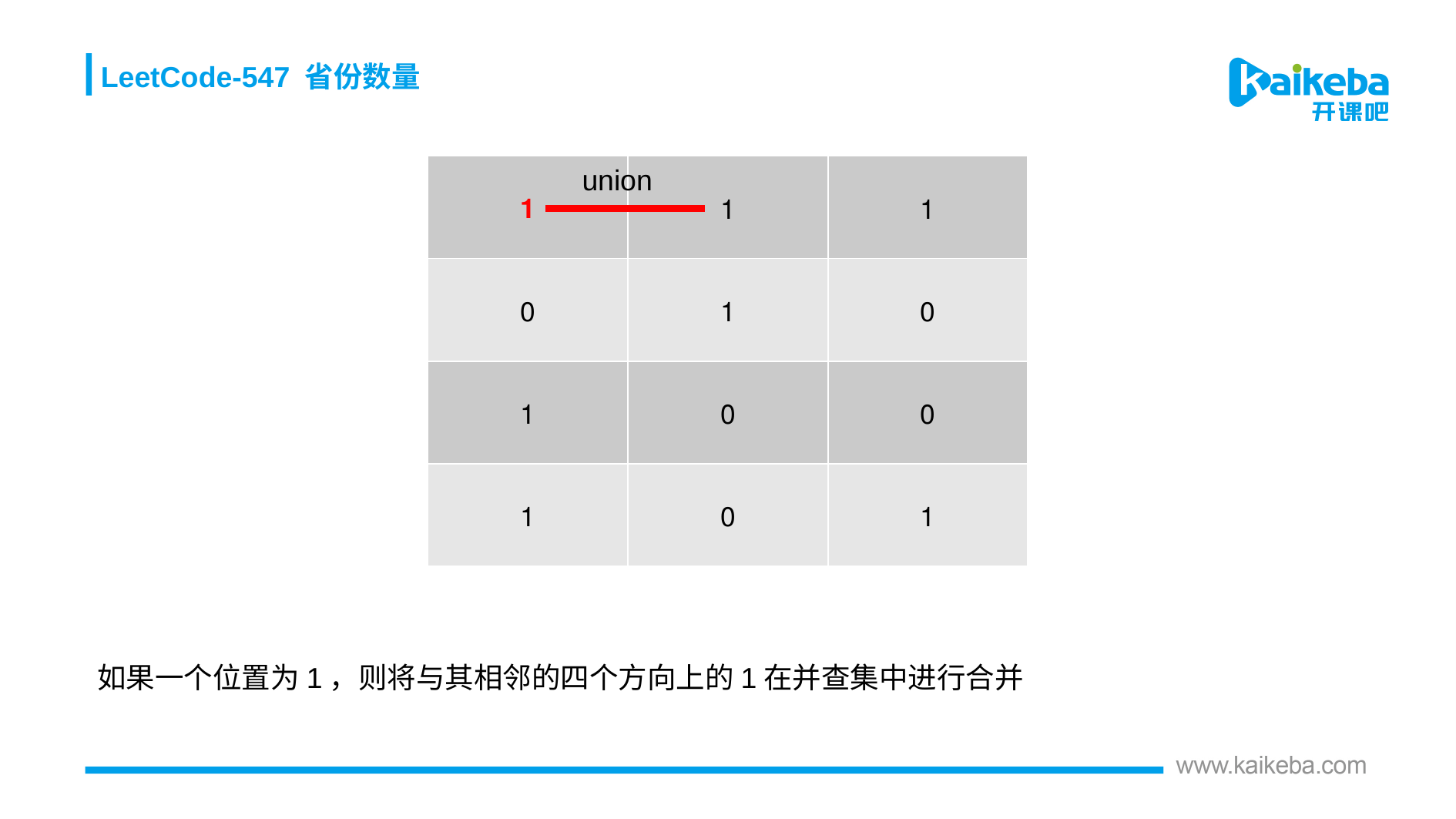

LeetCode-547 省份数量
| 1 | 1 | 1 |
| --- | --- | --- |
| 0 | 1 | 0 |
| 1 | 0 | 0 |
| 1 | 0 | 1 |
union

如果一个位置为1，则将与其相邻的四个方向上的1在并查集中进行合并